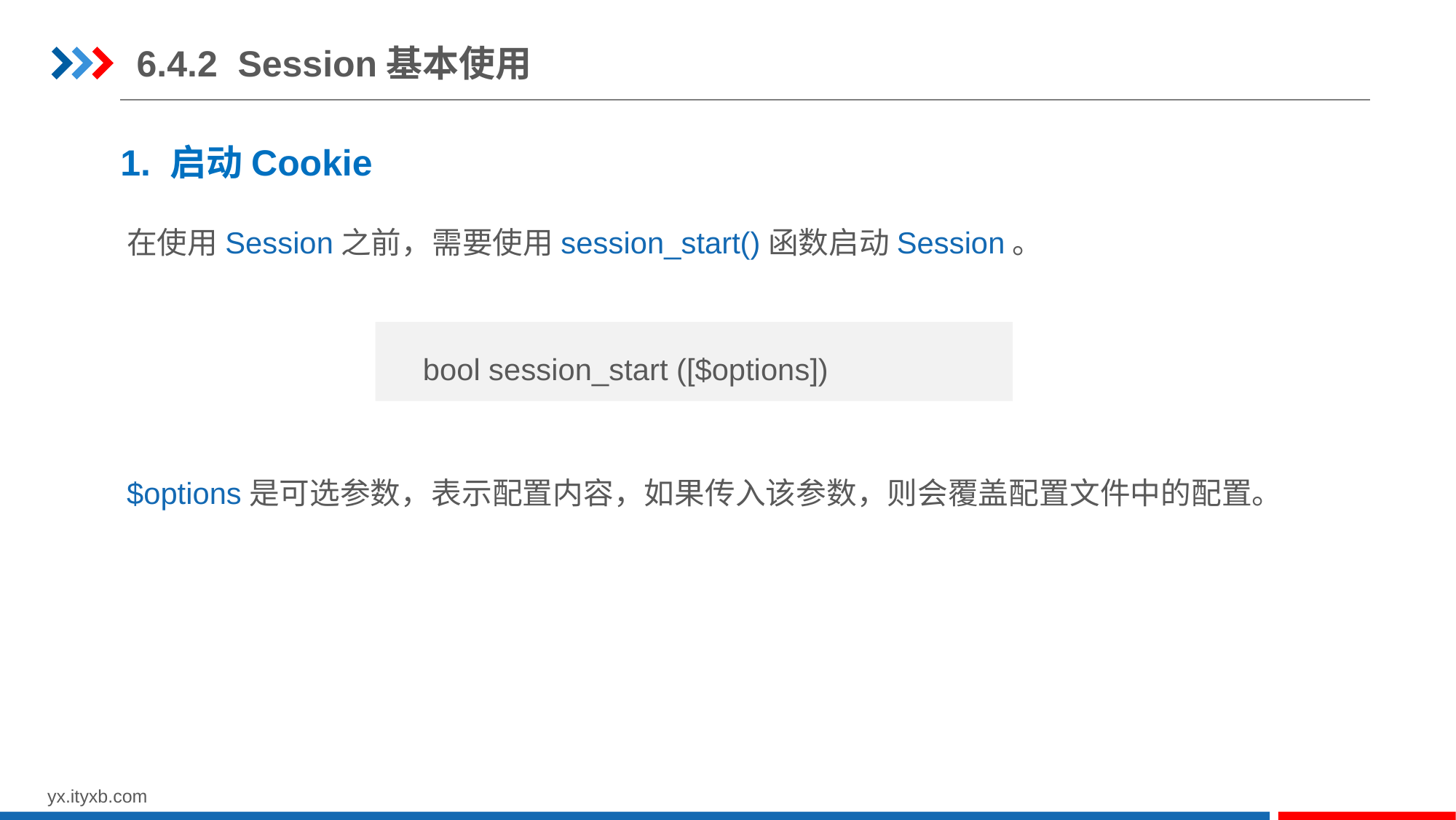

6.4.2  Session基本使用
1. 启动Cookie
在使用Session之前，需要使用session_start()函数启动Session。

bool session_start ([$options])
$options是可选参数，表示配置内容，如果传入该参数，则会覆盖配置文件中的配置。